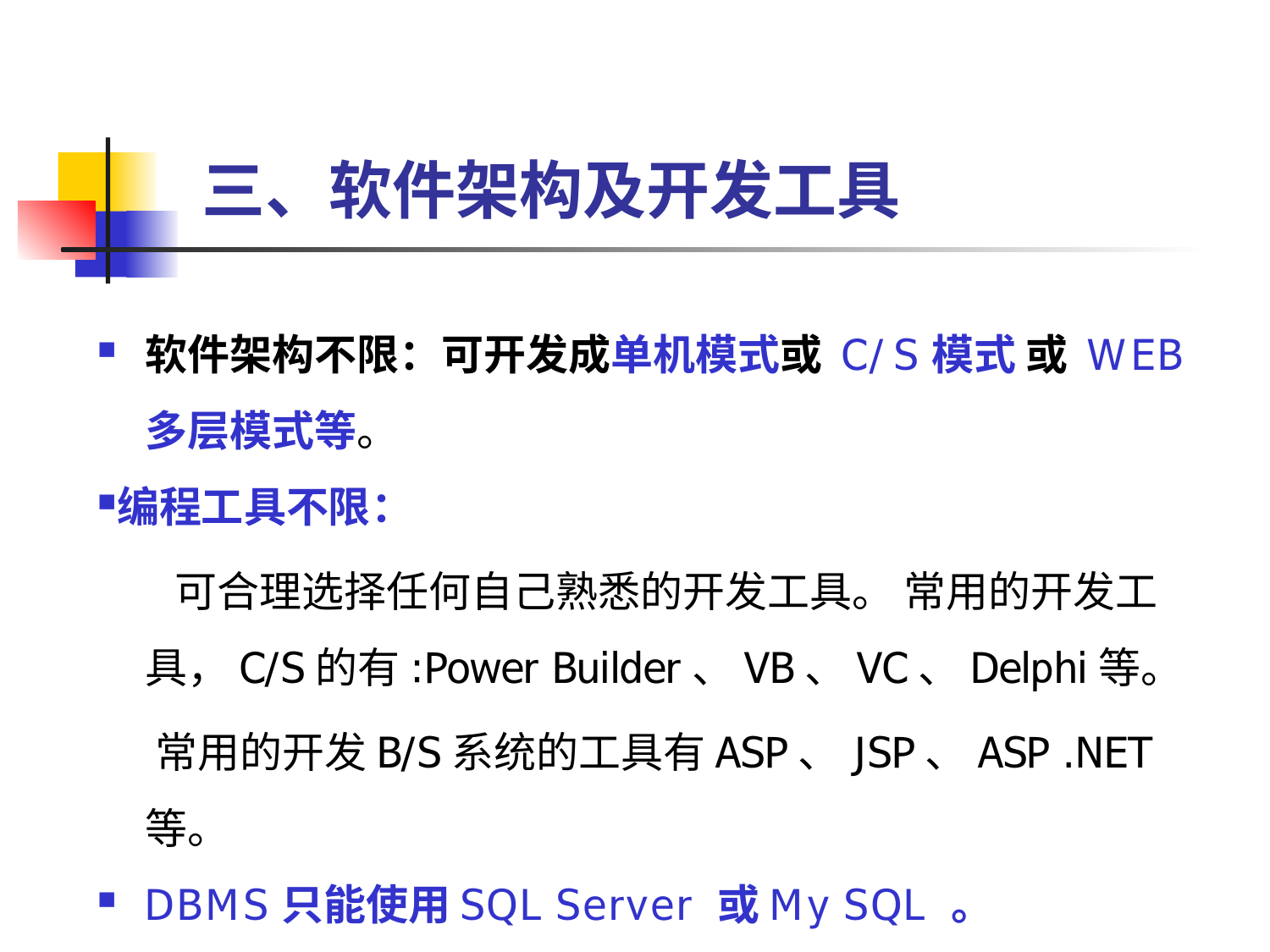

# 三、软件架构及开发工具
软件架构不限：可开发成单机模式或 C/S模式 或 WEB多层模式等。
编程工具不限：
       可合理选择任何自己熟悉的开发工具。 常用的开发工具，C/S的有:Power Builder、VB、VC、Delphi等。
     常用的开发B/S系统的工具有ASP、JSP、ASP .NET等。
DBMS只能使用SQL Server 或My SQL 。
8